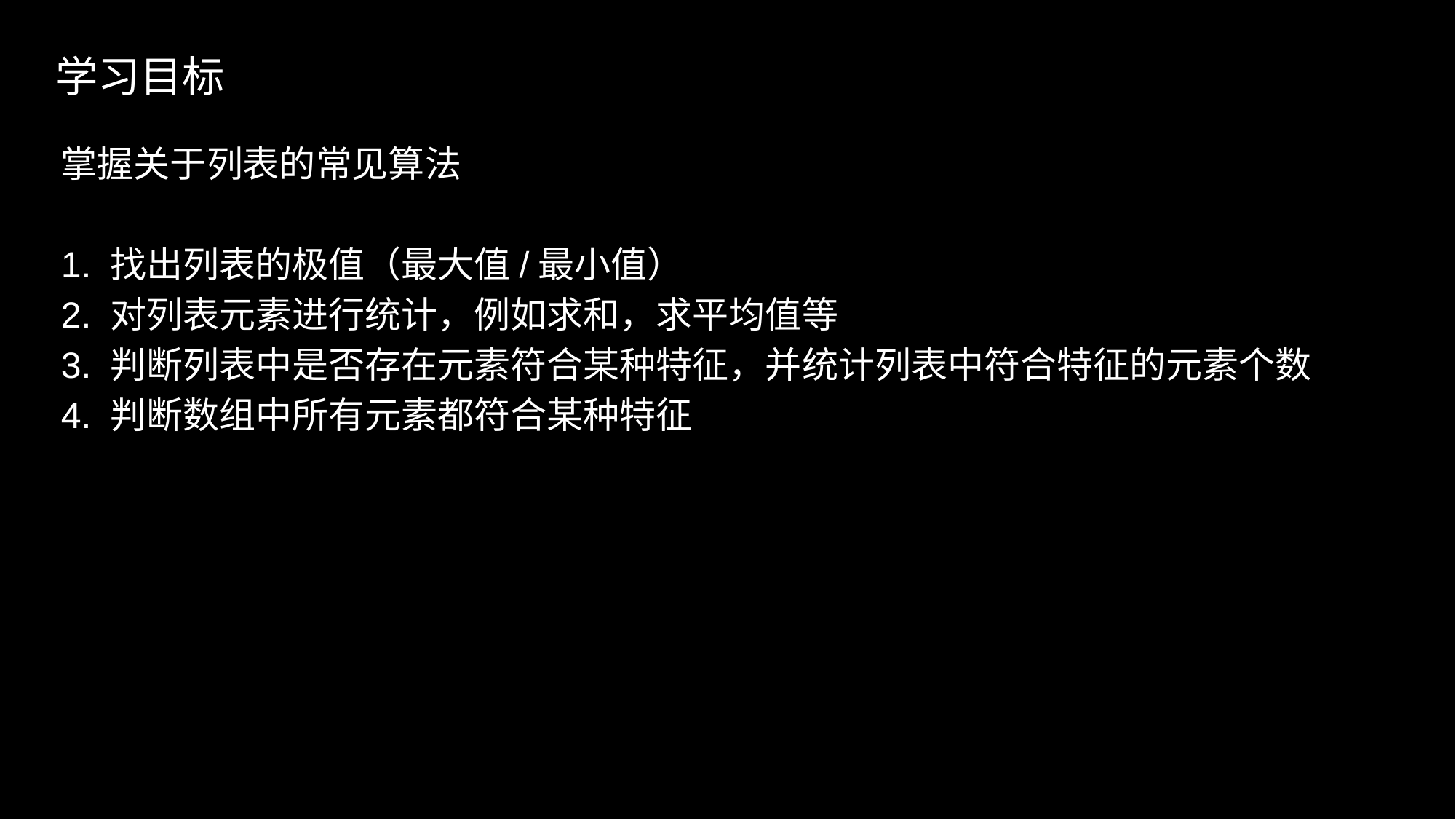

学习目标
掌握关于列表的常见算法

1. 找出列表的极值（最大值/最小值）
2. 对列表元素进行统计，例如求和，求平均值等
3. 判断列表中是否存在元素符合某种特征，并统计列表中符合特征的元素个数
4. 判断数组中所有元素都符合某种特征